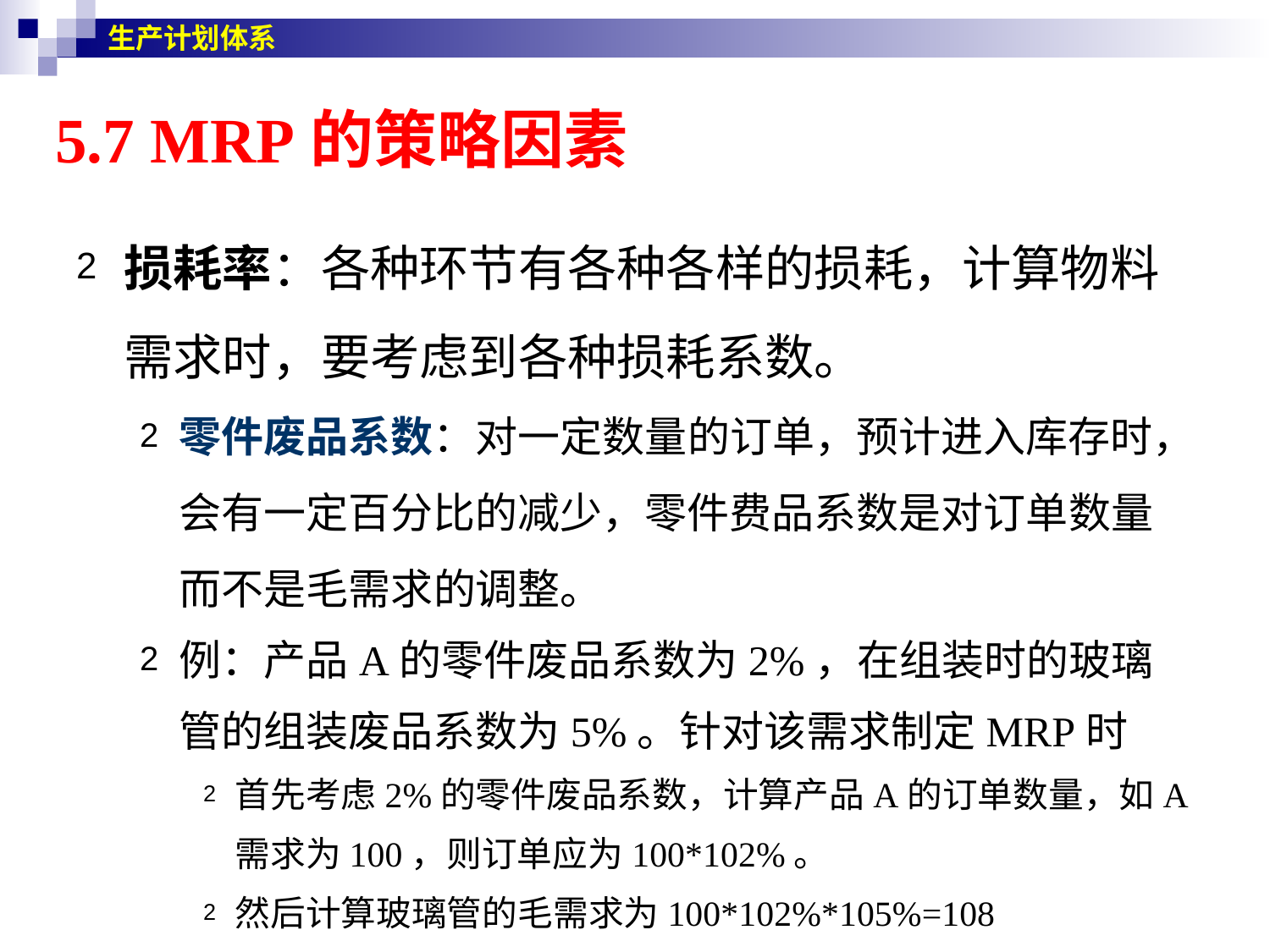

生产计划体系
# 5.7 MRP的策略因素
损耗率：各种环节有各种各样的损耗，计算物料需求时，要考虑到各种损耗系数。
零件废品系数：对一定数量的订单，预计进入库存时，会有一定百分比的减少，零件费品系数是对订单数量而不是毛需求的调整。
例：产品A的零件废品系数为2%，在组装时的玻璃管的组装废品系数为5%。针对该需求制定MRP时
首先考虑2%的零件废品系数，计算产品A的订单数量，如A需求为100，则订单应为100*102%。
然后计算玻璃管的毛需求为100*102%*105%=108